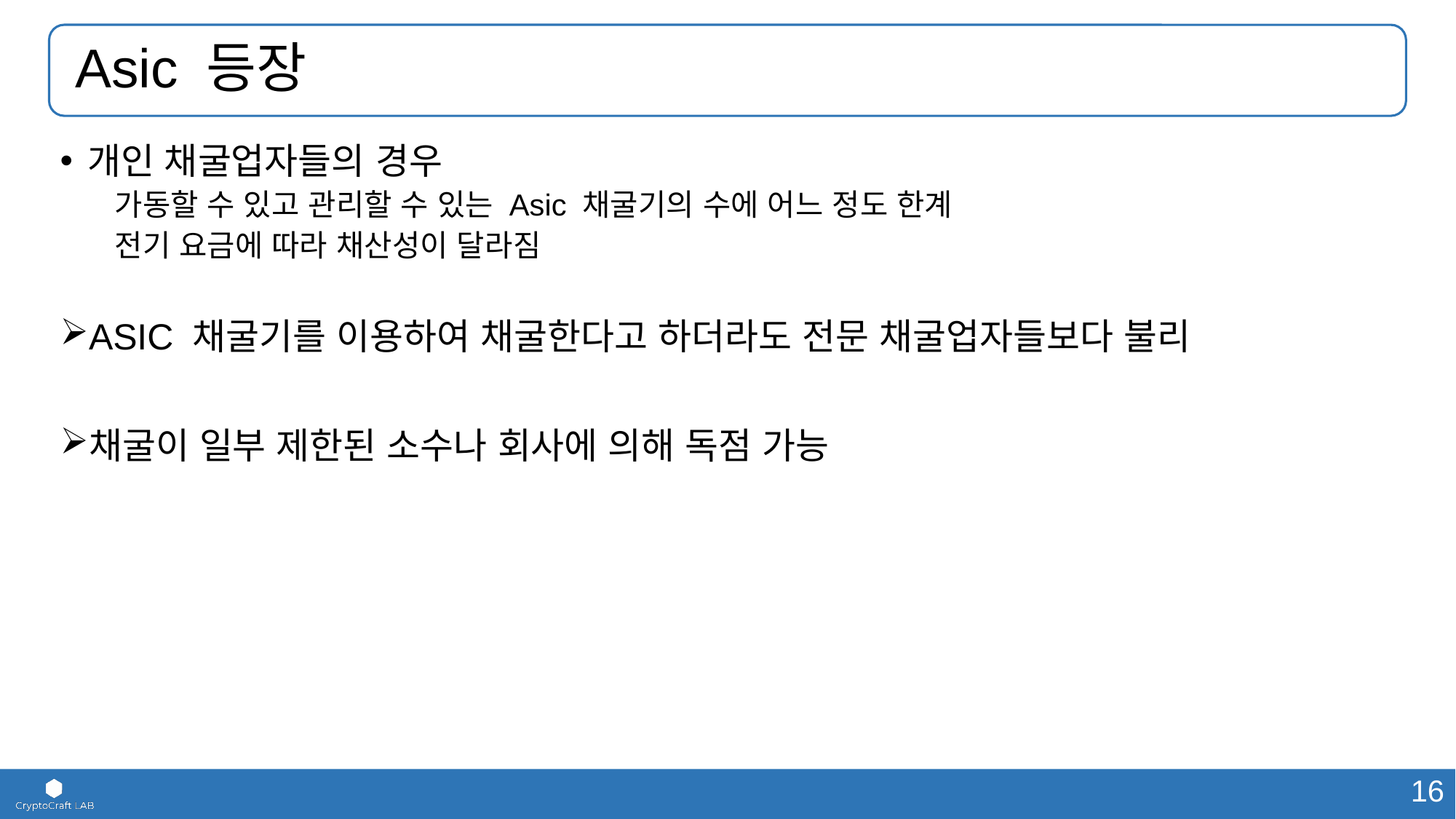

# Asic 등장
개인 채굴업자들의 경우
가동할 수 있고 관리할 수 있는 Asic 채굴기의 수에 어느 정도 한계
전기 요금에 따라 채산성이 달라짐

ASIC 채굴기를 이용하여 채굴한다고 하더라도 전문 채굴업자들보다 불리

채굴이 일부 제한된 소수나 회사에 의해 독점 가능